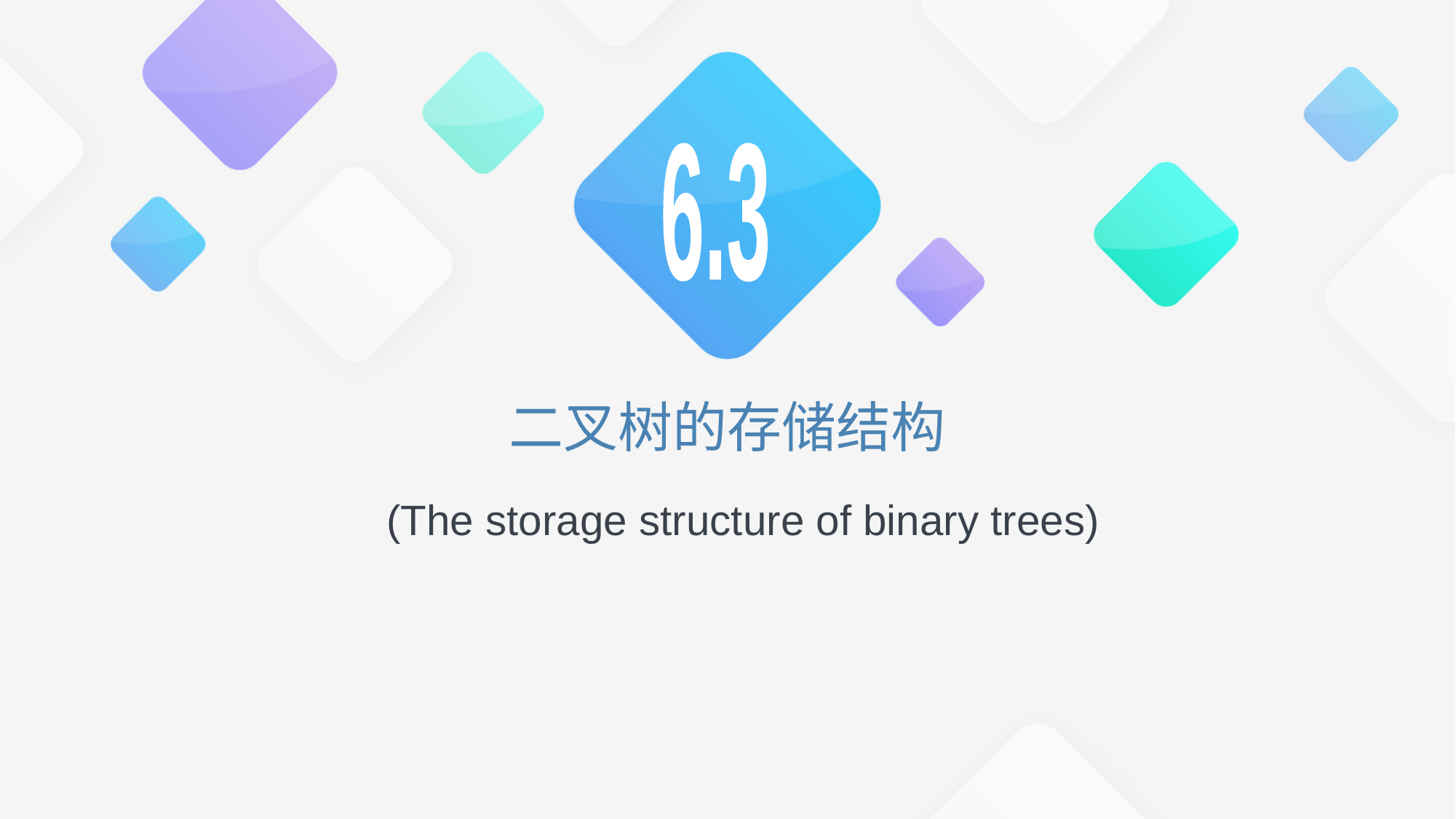

6.3

# 二叉树的存储结构
(The storage structure of binary trees)